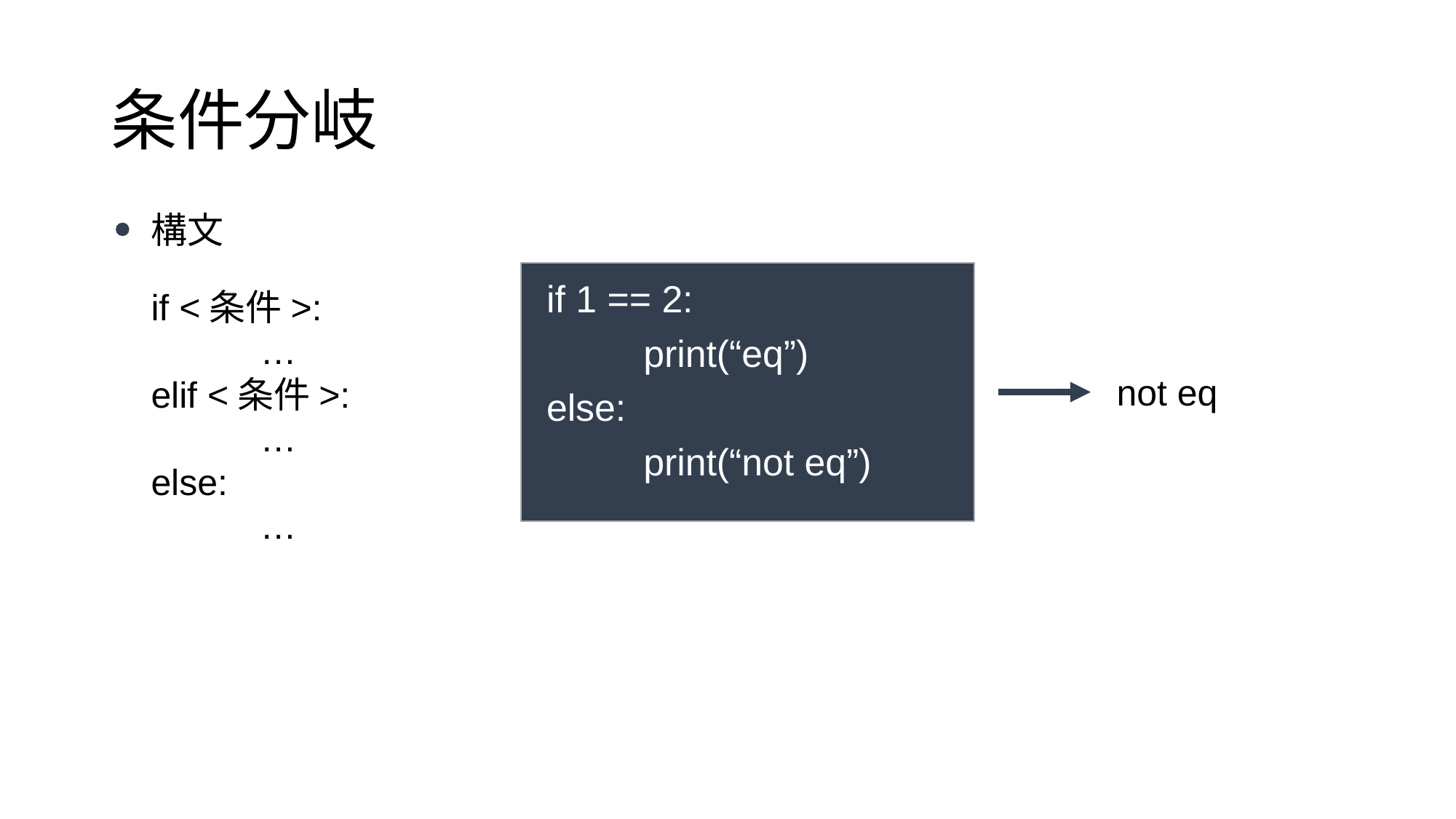

# 条件分岐
構文

if 1 == 2:
	print(“eq”)
else:
	print(“not eq”)

if <条件>:
	…
elif <条件>:
	…
else:
	…
not eq